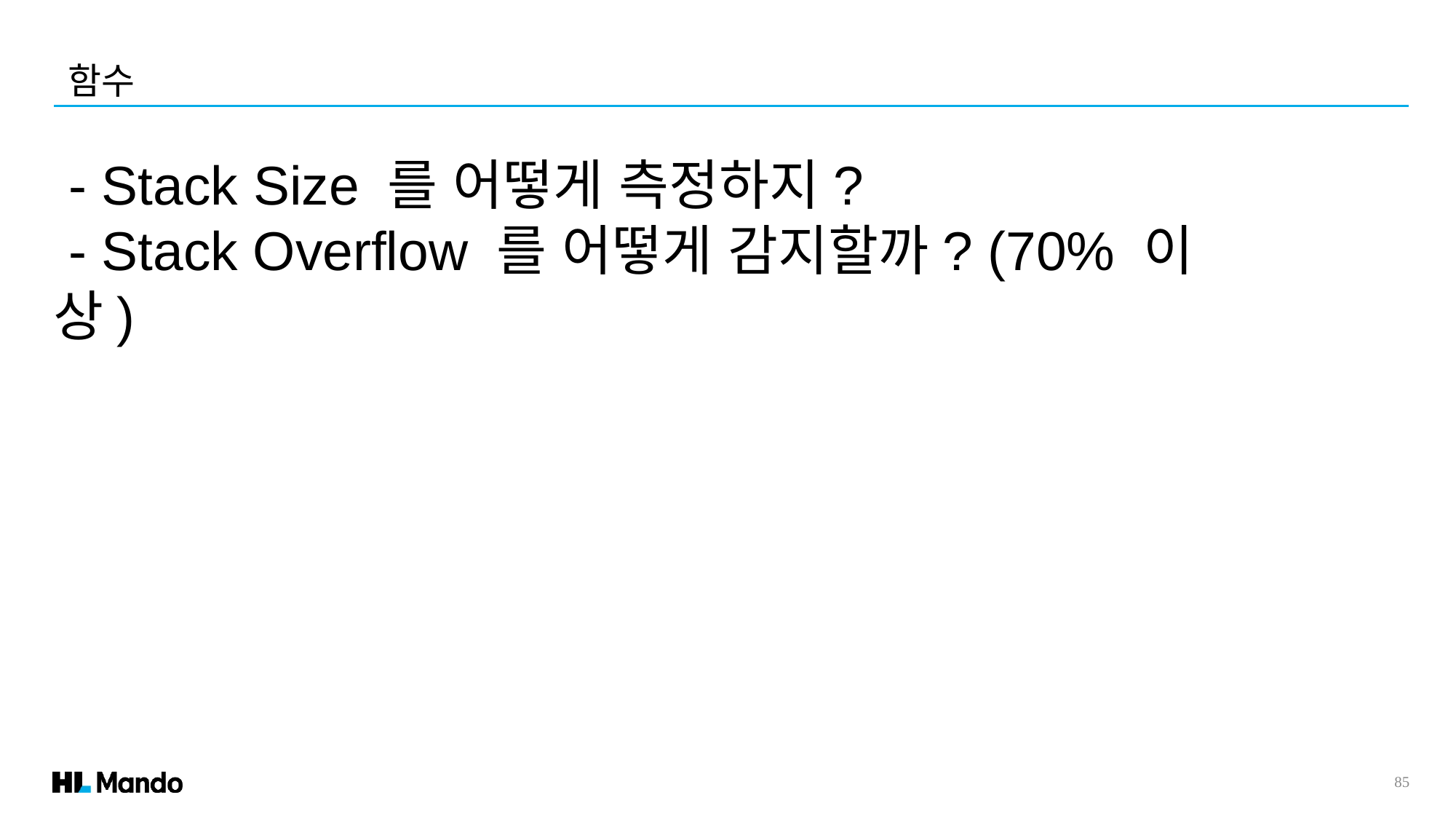

함수
 - Stack Size 를 어떻게 측정하지?
 - Stack Overflow 를 어떻게 감지할까? (70% 이상)
85